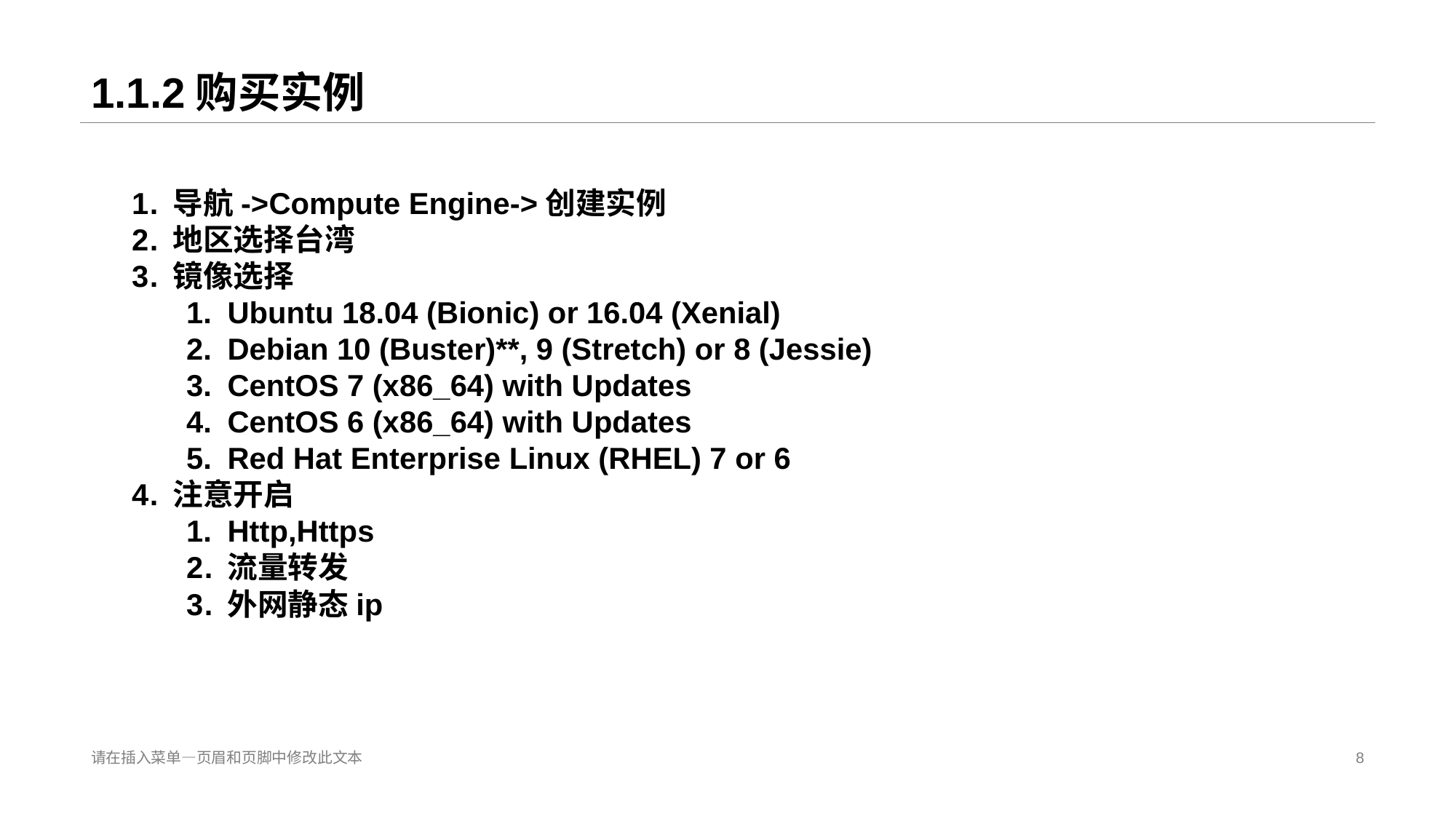

# 1.1.2购买实例
导航->Compute Engine->创建实例
地区选择台湾
镜像选择
Ubuntu 18.04 (Bionic) or 16.04 (Xenial)
Debian 10 (Buster)**, 9 (Stretch) or 8 (Jessie)
CentOS 7 (x86_64) with Updates
CentOS 6 (x86_64) with Updates
Red Hat Enterprise Linux (RHEL) 7 or 6
注意开启
Http,Https
流量转发
外网静态ip
请在插入菜单—页眉和页脚中修改此文本
8